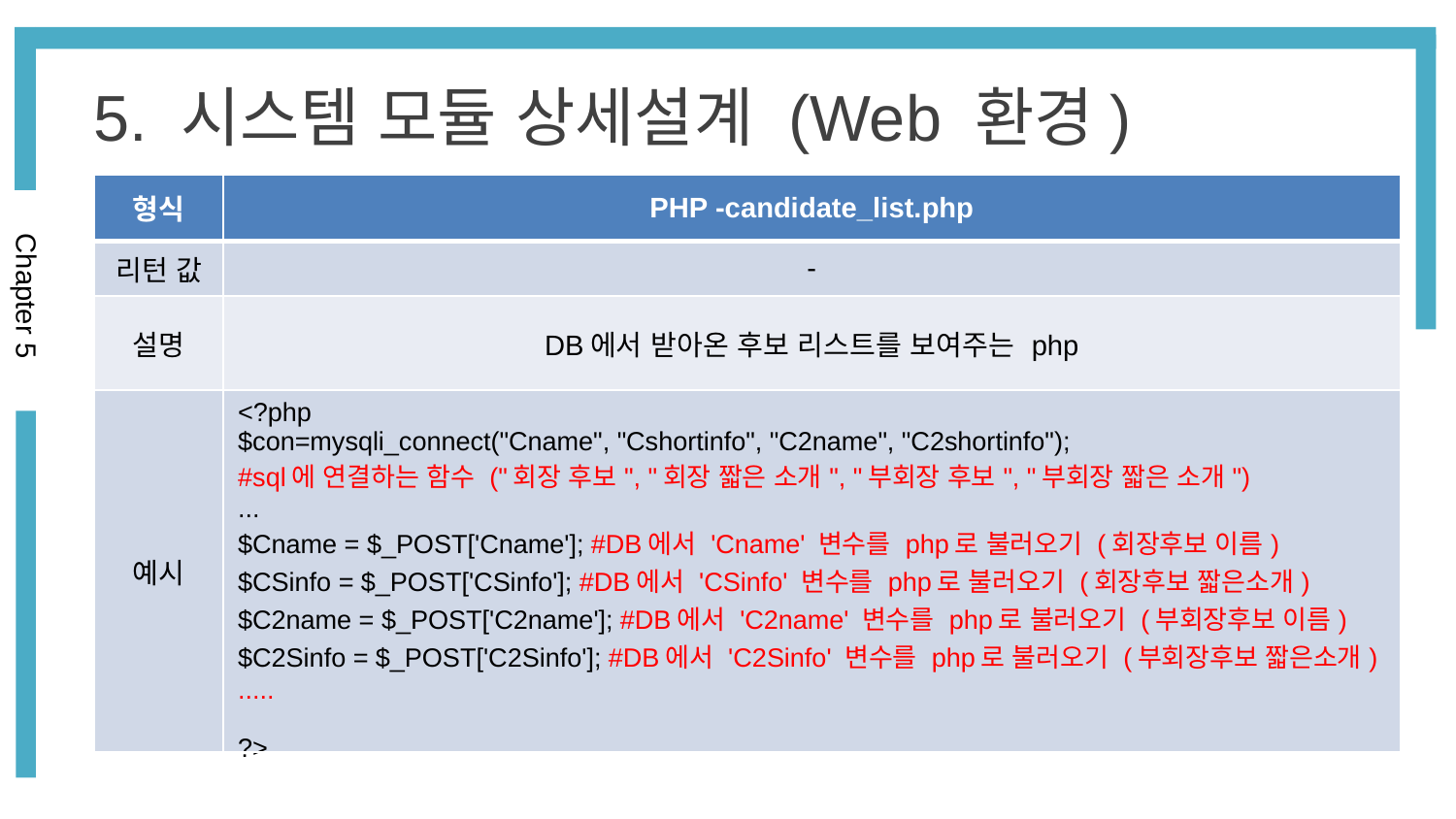

5. 시스템 모듈 상세설계 (Web 환경)

| 형식 | PHP -candidate\_list.php |
| --- | --- |
| 리턴 값 | - |
| 설명 | DB에서 받아온 후보 리스트를 보여주는 php |
| 예시 | <?php $con=mysqli\_connect("Cname", "Cshortinfo", "C2name", "C2shortinfo"); #sql에 연결하는 함수 ("회장 후보", "회장 짧은 소개", "부회장 후보", "부회장 짧은 소개") ... $Cname = $\_POST['Cname']; #DB에서 'Cname' 변수를 php로 불러오기 (회장후보 이름) $CSinfo = $\_POST['CSinfo']; #DB에서 'CSinfo' 변수를 php로 불러오기 (회장후보 짧은소개) $C2name = $\_POST['C2name']; #DB에서 'C2name' 변수를 php로 불러오기 (부회장후보 이름) $C2Sinfo = $\_POST['C2Sinfo']; #DB에서 'C2Sinfo' 변수를 php로 불러오기 (부회장후보 짧은소개) ..... ?> |
Chapter 5